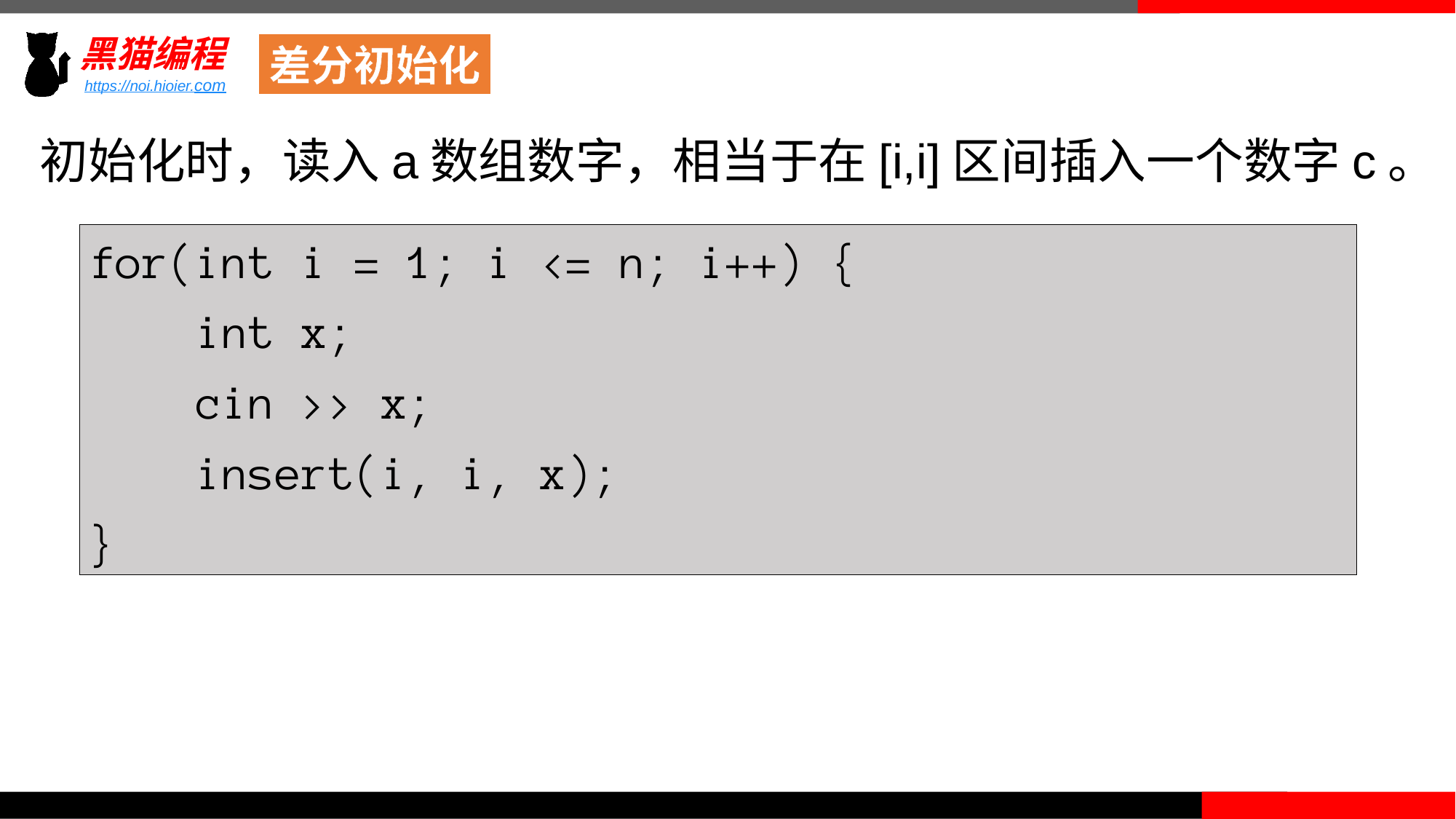

差分初始化
初始化时，读入a数组数字，相当于在[i,i]区间插入一个数字c。
for(int i = 1; i <= n; i++) {
    int x;
    cin >> x;
    insert(i, i, x);
}